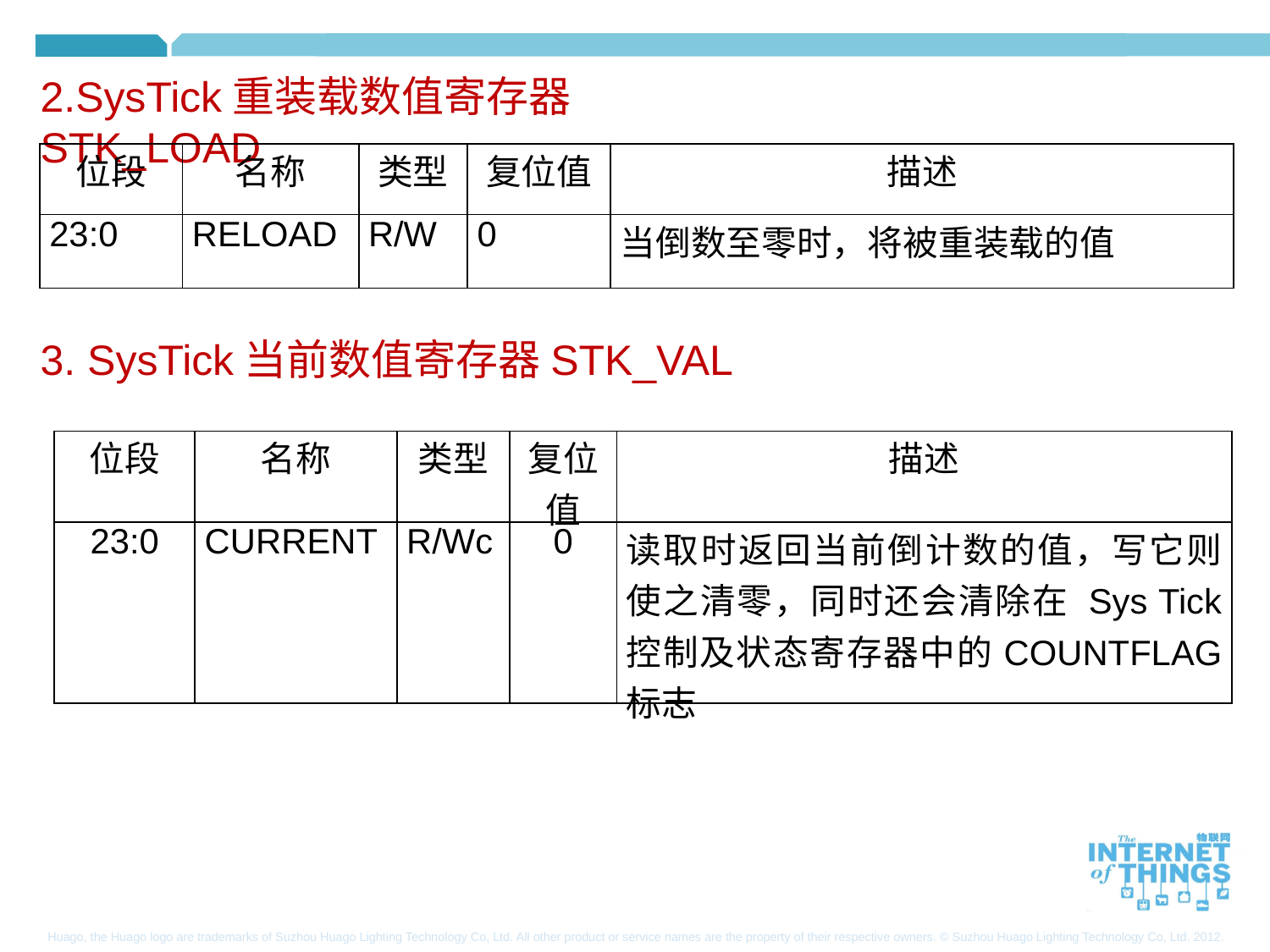

2.SysTick重装载数值寄存器STK_LOAD
| 位段 | 名称 | 类型 | 复位值 | 描述 |
| --- | --- | --- | --- | --- |
| 23:0 | RELOAD | R/W | 0 | 当倒数至零时，将被重装载的值 |
3. SysTick当前数值寄存器STK_VAL
| 位段 | 名称 | 类型 | 复位值 | 描述 |
| --- | --- | --- | --- | --- |
| 23:0 | CURRENT | R/Wc | 0 | 读取时返回当前倒计数的值，写它则使之清零，同时还会清除在 Sys Tick 控制及状态寄存器中的COUNTFLAG 标志 |